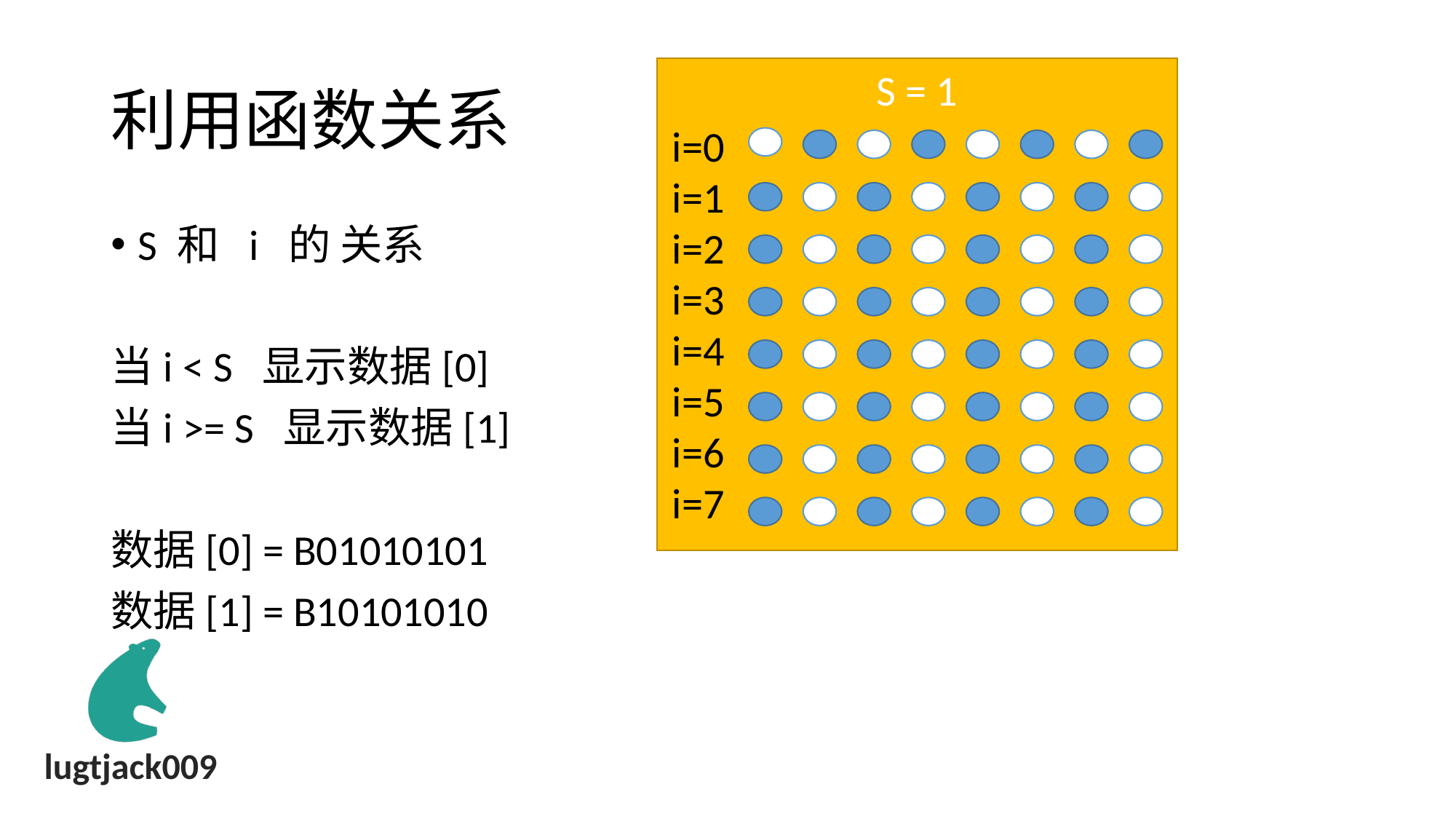

# 利用函数关系
S = 1
i=0
i=1
i=2
i=3
i=4
i=5
i=6
i=7

S 和  i  的 关系

当i < S  显示数据[0]
当i >= S  显示数据[1]

数据[0] = B01010101
数据[1] = B10101010